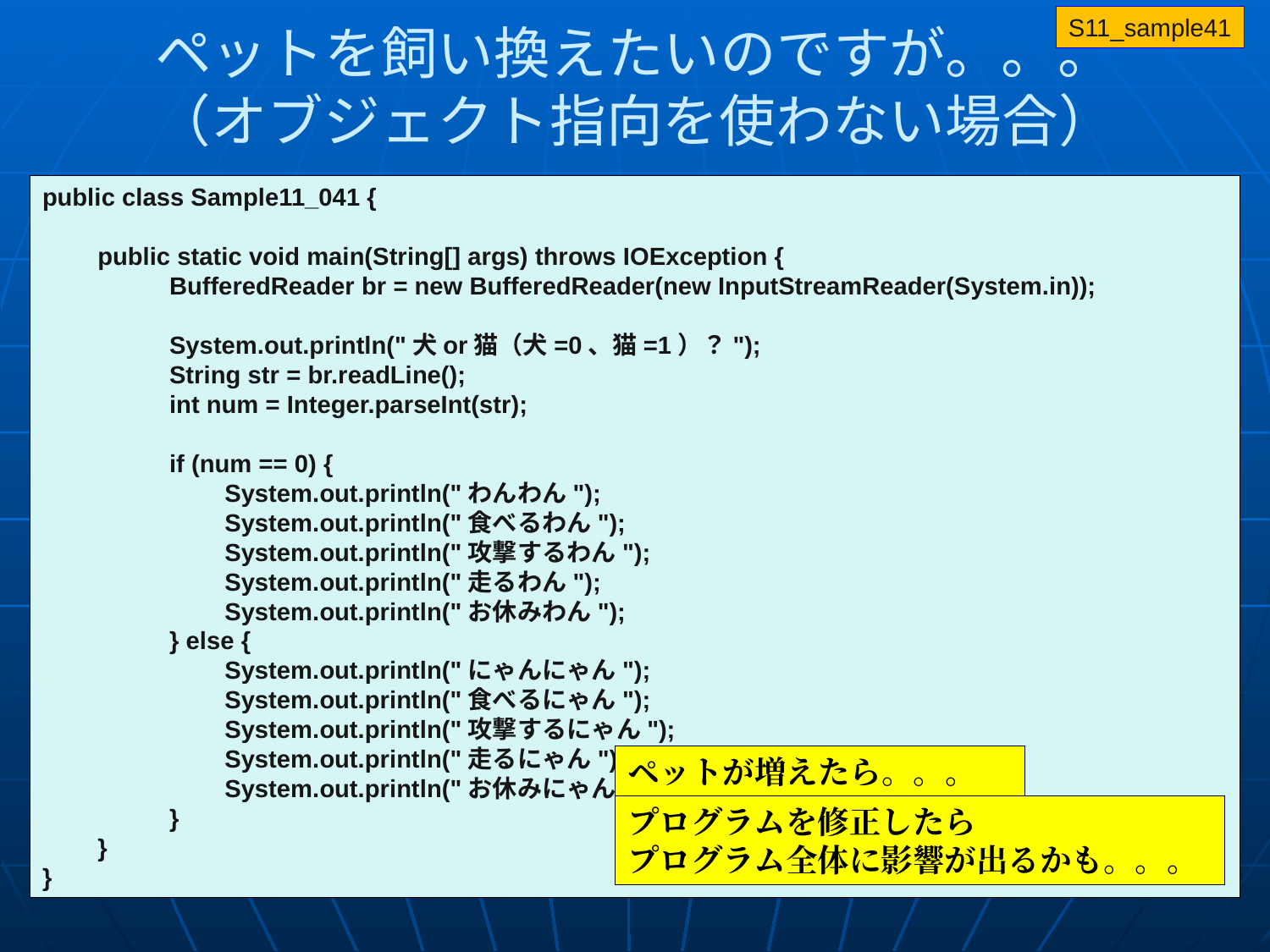

# ペットを飼い換えたいのですが。。。 （オブジェクト指向を使わない場合）
S11_sample41
public class Sample11_041 {

　　public static void main(String[] args) throws IOException {
	BufferedReader br = new BufferedReader(new InputStreamReader(System.in));

	System.out.println("犬or猫（犬=0、猫=1）？");
	String str = br.readLine();
	int num = Integer.parseInt(str);

	if (num == 0) {
	　　System.out.println("わんわん");
	　　System.out.println("食べるわん");
	　　System.out.println("攻撃するわん");
	　　System.out.println("走るわん");
	　　System.out.println("お休みわん");
	} else {
	　　System.out.println("にゃんにゃん");
	　　System.out.println("食べるにゃん");
	　　System.out.println("攻撃するにゃん");
	　　System.out.println("走るにゃん");
	　　System.out.println("お休みにゃん");
	}
　　}
}
ペットが増えたら。。。
プログラムを修正したら
プログラム全体に影響が出るかも。。。